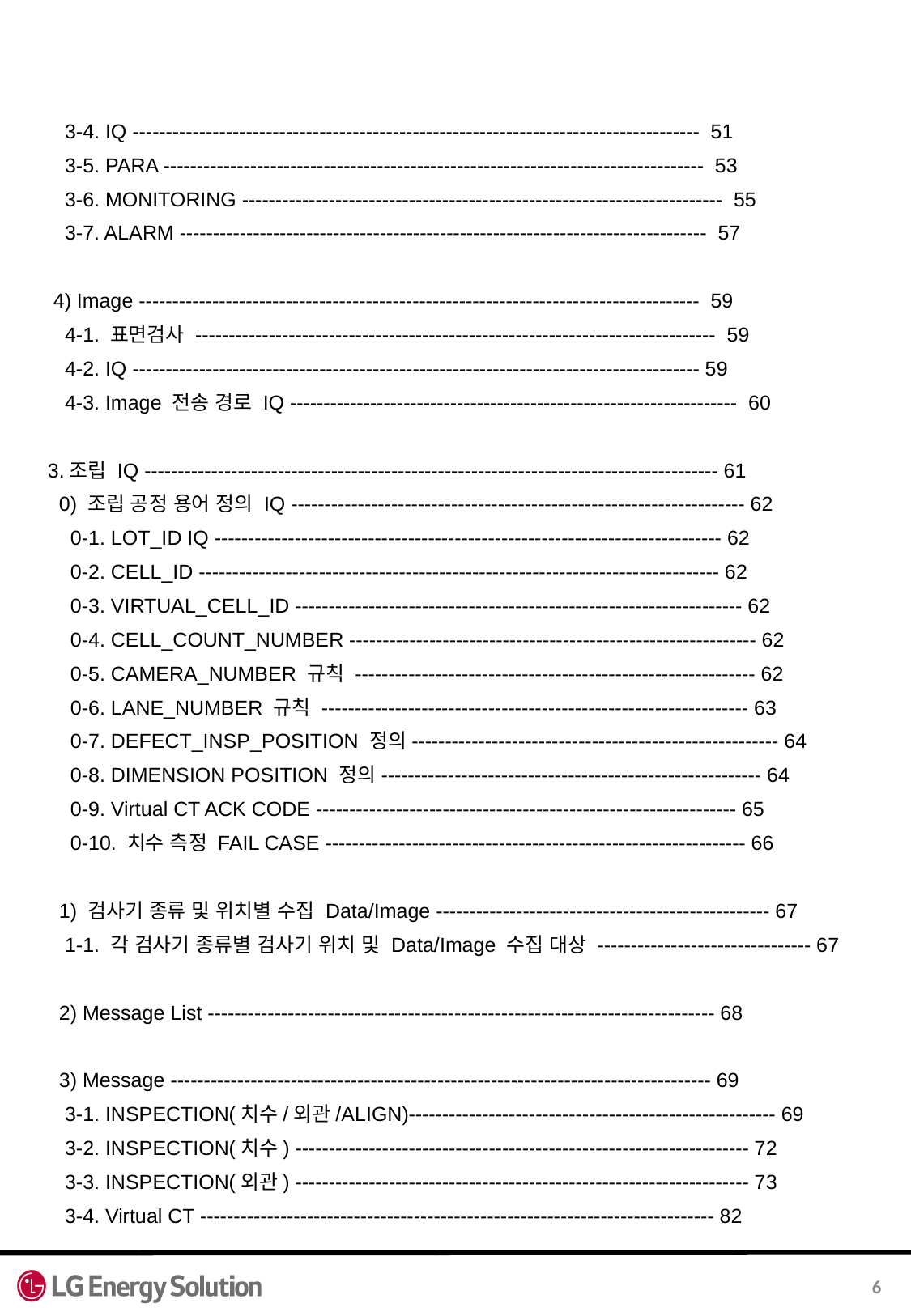

3-4. IQ -------------------------------------------------------------------------------------  51
     3-5. PARA ---------------------------------------------------------------------------------  53
     3-6. MONITORING ------------------------------------------------------------------------  55
     3-7. ALARM -------------------------------------------------------------------------------  57
   4) Image ------------------------------------------------------------------------------------  59
     4-1. 표면검사 ------------------------------------------------------------------------------  59
     4-2. IQ ------------------------------------------------------------------------------------- 59
     4-3. Image 전송 경로 IQ -------------------------------------------------------------------  60

  3.조립 IQ -------------------------------------------------------------------------------------- 61
    0) 조립 공정 용어 정의 IQ -------------------------------------------------------------------- 62
      0-1. LOT_ID IQ ---------------------------------------------------------------------------- 62
      0-2. CELL_ID ------------------------------------------------------------------------------ 62
      0-3. VIRTUAL_CELL_ID ------------------------------------------------------------------- 62
      0-4. CELL_COUNT_NUMBER ------------------------------------------------------------- 62
      0-5. CAMERA_NUMBER 규칙 ------------------------------------------------------------ 62
      0-6. LANE_NUMBER 규칙 ---------------------------------------------------------------- 63
      0-7. DEFECT_INSP_POSITION 정의------------------------------------------------------- 64
      0-8. DIMENSION POSITION 정의--------------------------------------------------------- 64
      0-9. Virtual CT ACK CODE --------------------------------------------------------------- 65
      0-10. 치수 측정 FAIL CASE --------------------------------------------------------------- 66

    1) 검사기 종류 및 위치별 수집 Data/Image -------------------------------------------------- 67
     1-1. 각 검사기 종류별 검사기 위치 및 Data/Image 수집 대상 -------------------------------- 67

    2) Message List ---------------------------------------------------------------------------- 68

    3) Message --------------------------------------------------------------------------------- 69
     3-1. INSPECTION(치수/외관/ALIGN)------------------------------------------------------- 69
     3-2. INSPECTION(치수) -------------------------------------------------------------------- 72
     3-3. INSPECTION(외관) -------------------------------------------------------------------- 73
     3-4. Virtual CT ----------------------------------------------------------------------------- 82

6